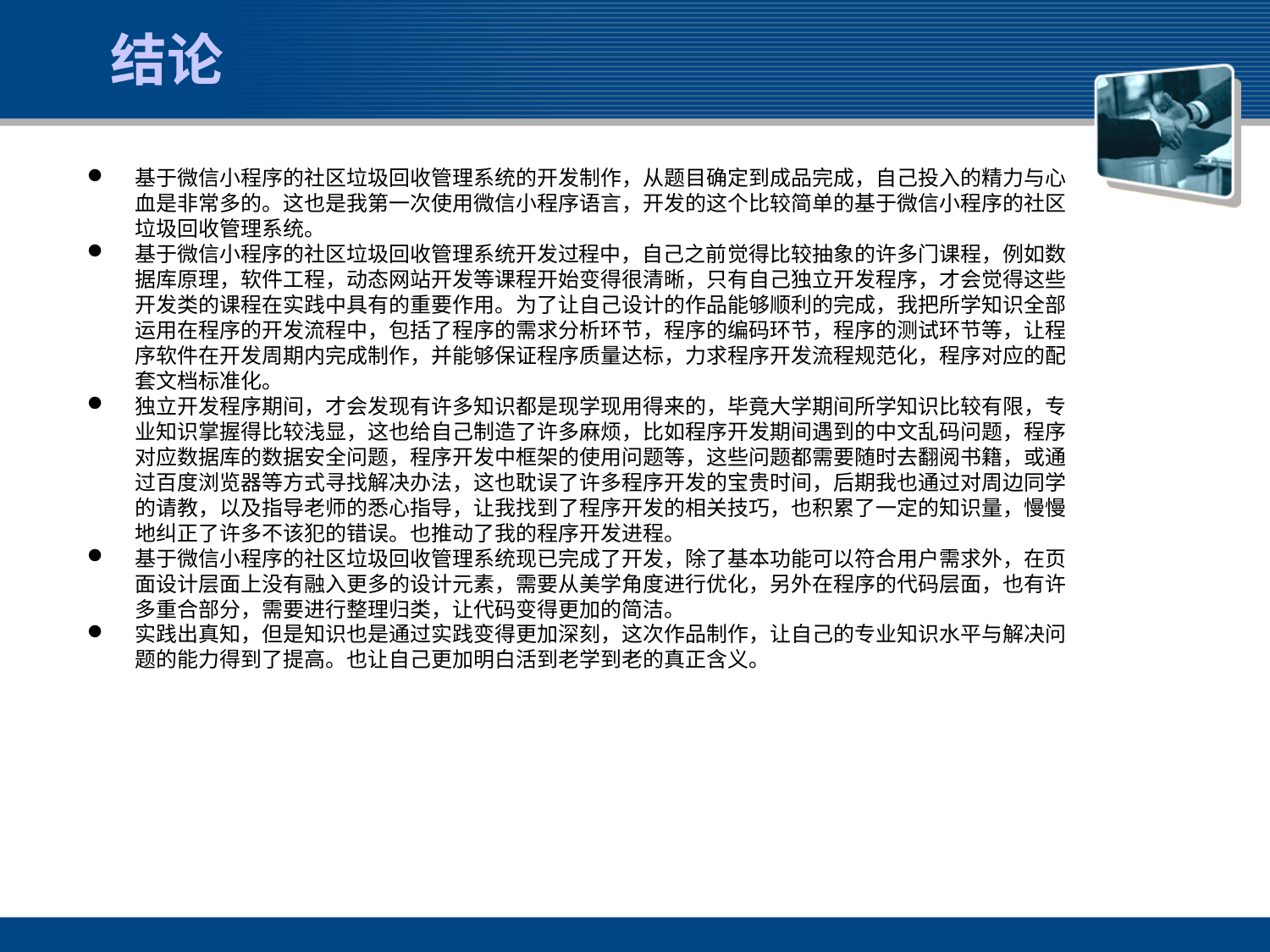

结论

基于微信小程序的社区垃圾回收管理系统的开发制作，从题目确定到成品完成，自己投入的精力与心血是非常多的。这也是我第一次使用微信小程序语言，开发的这个比较简单的基于微信小程序的社区垃圾回收管理系统。
基于微信小程序的社区垃圾回收管理系统开发过程中，自己之前觉得比较抽象的许多门课程，例如数据库原理，软件工程，动态网站开发等课程开始变得很清晰，只有自己独立开发程序，才会觉得这些开发类的课程在实践中具有的重要作用。为了让自己设计的作品能够顺利的完成，我把所学知识全部运用在程序的开发流程中，包括了程序的需求分析环节，程序的编码环节，程序的测试环节等，让程序软件在开发周期内完成制作，并能够保证程序质量达标，力求程序开发流程规范化，程序对应的配套文档标准化。
独立开发程序期间，才会发现有许多知识都是现学现用得来的，毕竟大学期间所学知识比较有限，专业知识掌握得比较浅显，这也给自己制造了许多麻烦，比如程序开发期间遇到的中文乱码问题，程序对应数据库的数据安全问题，程序开发中框架的使用问题等，这些问题都需要随时去翻阅书籍，或通过百度浏览器等方式寻找解决办法，这也耽误了许多程序开发的宝贵时间，后期我也通过对周边同学的请教，以及指导老师的悉心指导，让我找到了程序开发的相关技巧，也积累了一定的知识量，慢慢地纠正了许多不该犯的错误。也推动了我的程序开发进程。
基于微信小程序的社区垃圾回收管理系统现已完成了开发，除了基本功能可以符合用户需求外，在页面设计层面上没有融入更多的设计元素，需要从美学角度进行优化，另外在程序的代码层面，也有许多重合部分，需要进行整理归类，让代码变得更加的简洁。
实践出真知，但是知识也是通过实践变得更加深刻，这次作品制作，让自己的专业知识水平与解决问题的能力得到了提高。也让自己更加明白活到老学到老的真正含义。